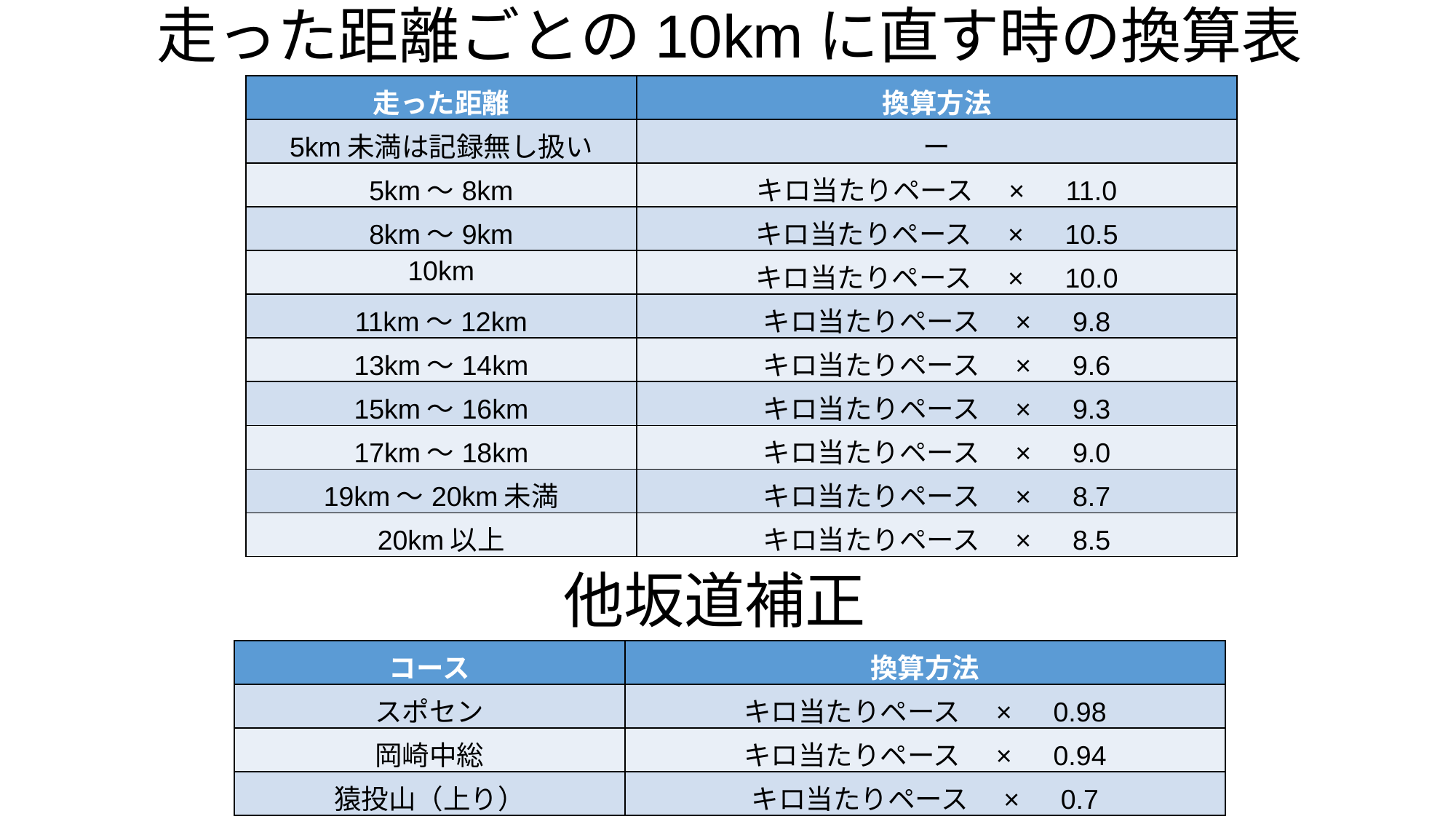

走った距離ごとの10kmに直す時の換算表
| 走った距離 | 換算方法 |
| --- | --- |
| 5km未満は記録無し扱い | ー |
| 5km～8km | キロ当たりペース　×　11.0 |
| 8km～9km | キロ当たりペース　×　10.5 |
| 10km | キロ当たりペース　×　10.0 |
| 11km～12km | キロ当たりペース　×　9.8 |
| 13km～14km | キロ当たりペース　×　9.6 |
| 15km～16km | キロ当たりペース　×　9.3 |
| 17km～18km | キロ当たりペース　×　9.0 |
| 19km～20km未満 | キロ当たりペース　×　8.7 |
| 20km以上 | キロ当たりペース　×　8.5 |
他坂道補正
| コース | 換算方法 |
| --- | --- |
| スポセン | キロ当たりペース　×　0.98 |
| 岡崎中総 | キロ当たりペース　×　0.94 |
| 猿投山（上り） | キロ当たりペース　×　0.7 |